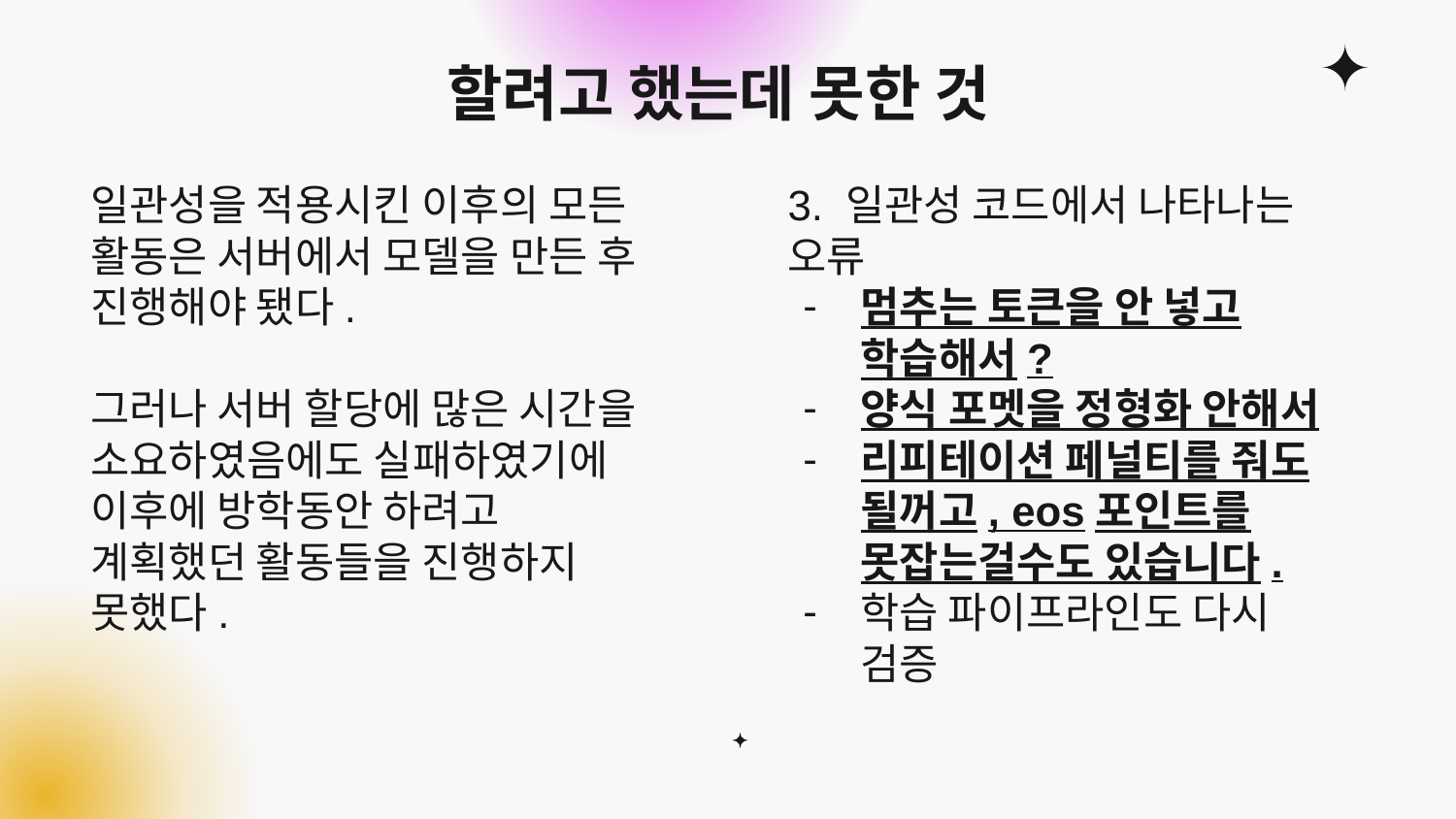

# 할려고 했는데 못한 것
일관성을 적용시킨 이후의 모든 활동은 서버에서 모델을 만든 후 진행해야 됐다.

그러나 서버 할당에 많은 시간을 소요하였음에도 실패하였기에 이후에 방학동안 하려고 계획했던 활동들을 진행하지 못했다.
3. 일관성 코드에서 나타나는 오류
멈추는 토큰을 안 넣고 학습해서?
양식 포멧을 정형화 안해서
리피테이션 페널티를 줘도 될꺼고, eos포인트를 못잡는걸수도 있습니다.
학습 파이프라인도 다시 검증